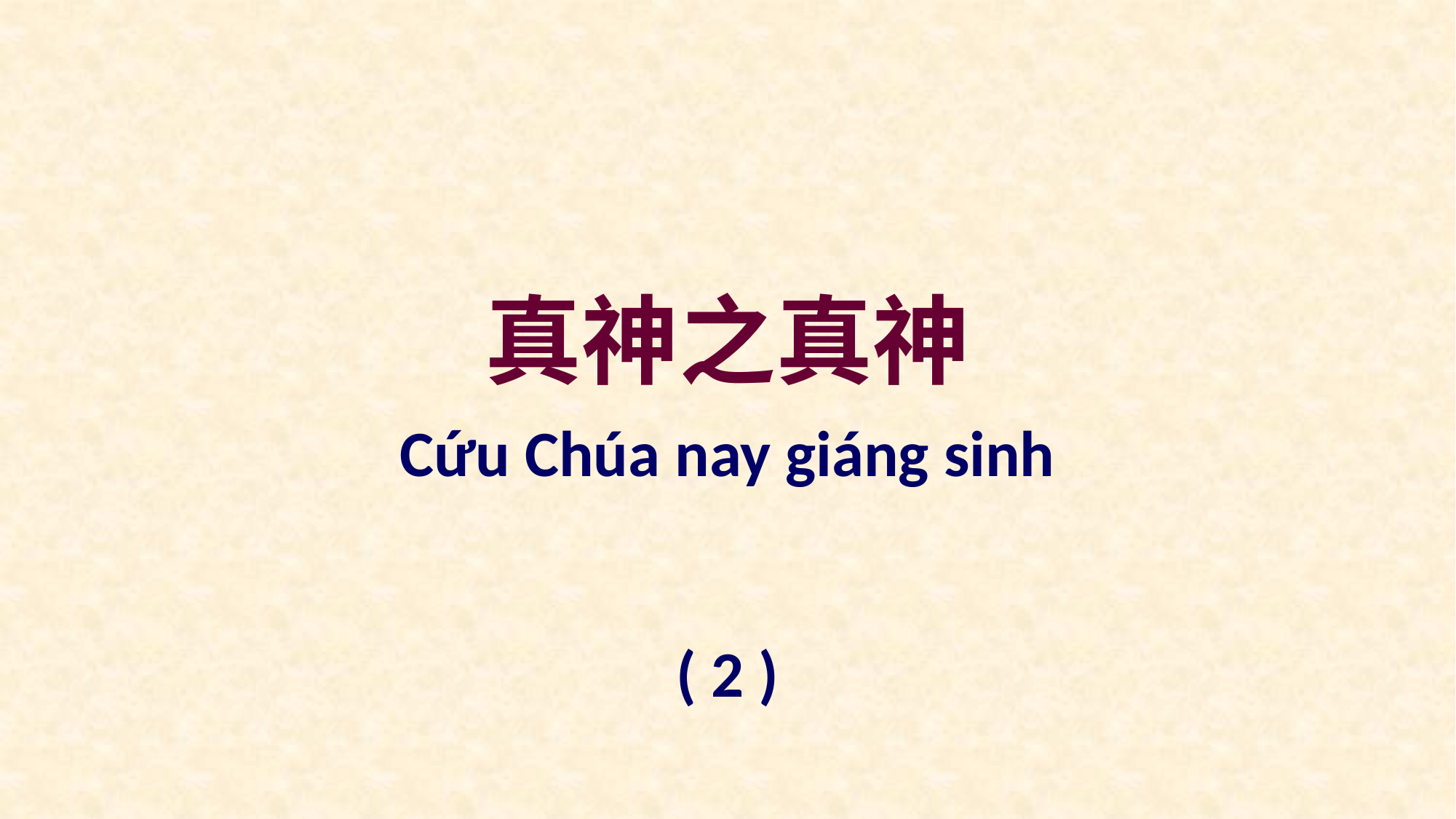

真神之真神
Cứu Chúa nay giáng sinh
( 2 )